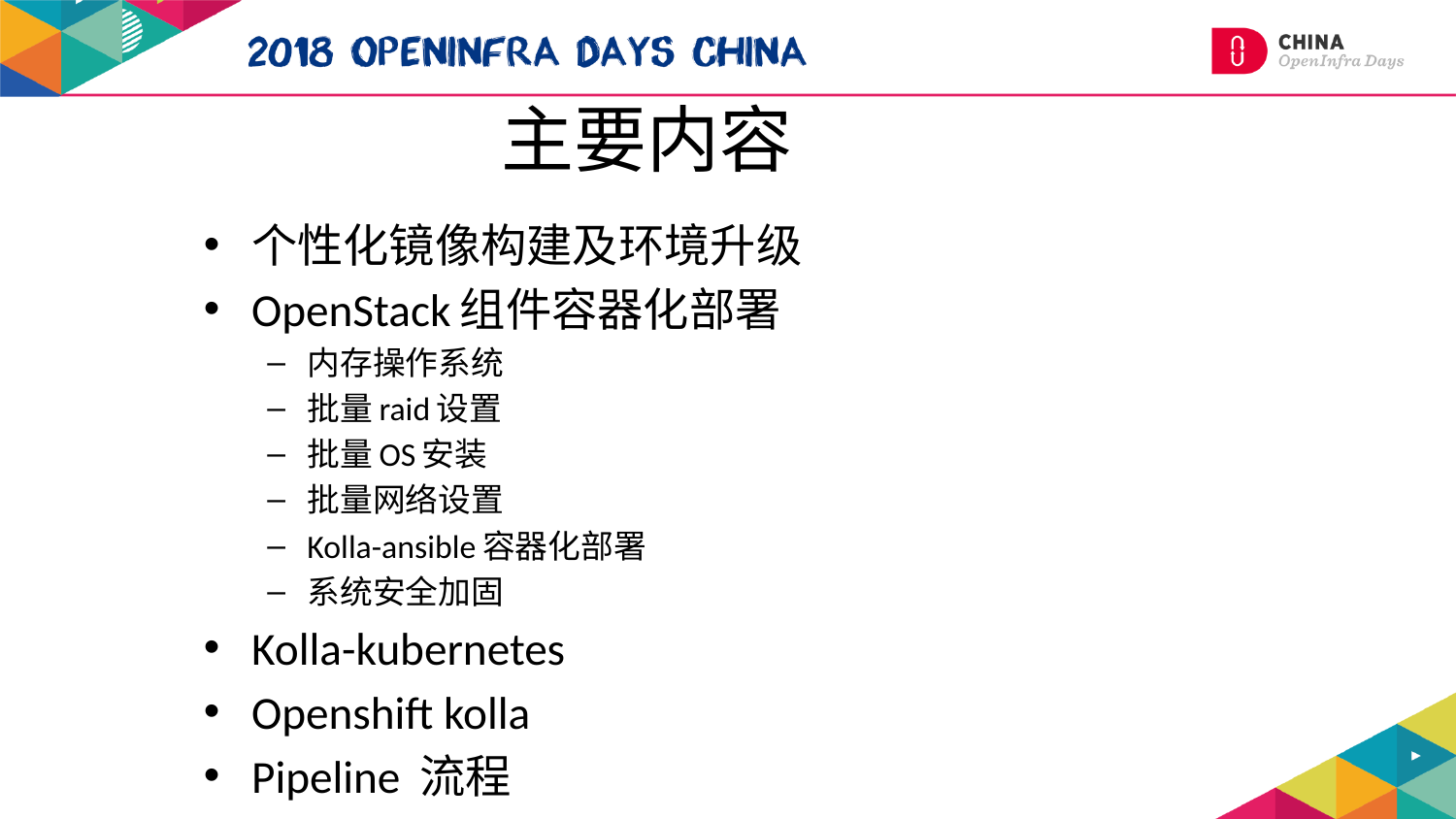

# 主要内容
个性化镜像构建及环境升级
OpenStack组件容器化部署
内存操作系统
批量raid设置
批量OS安装
批量网络设置
Kolla-ansible容器化部署
系统安全加固
Kolla-kubernetes
Openshift kolla
Pipeline 流程